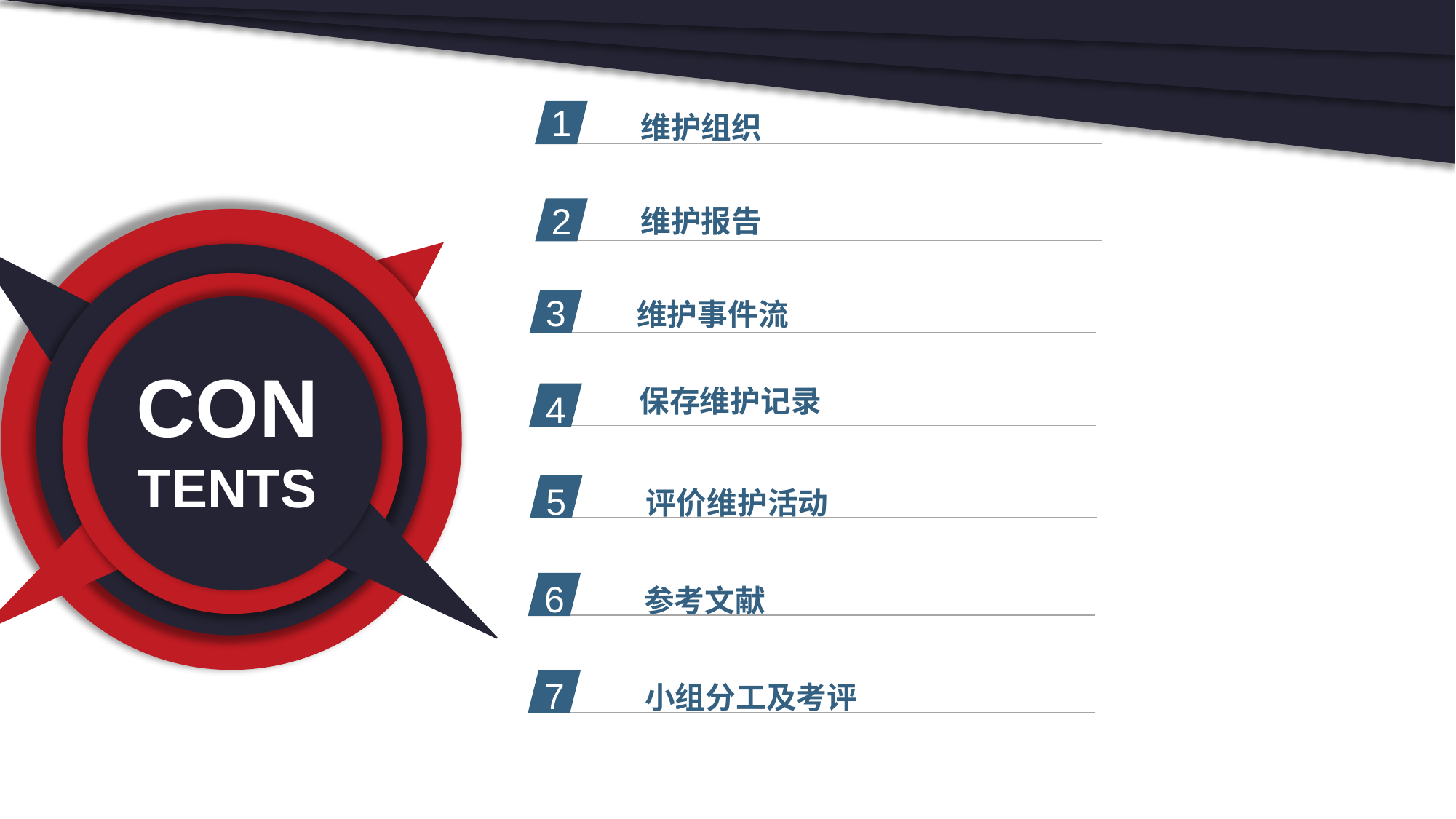

1

维护组织
C作业NTS
2

维护报告

3

维护事件流
CON
TENTS

保存维护记录
44

55

评价维护活动
6

参考文献
7

小组分工及考评